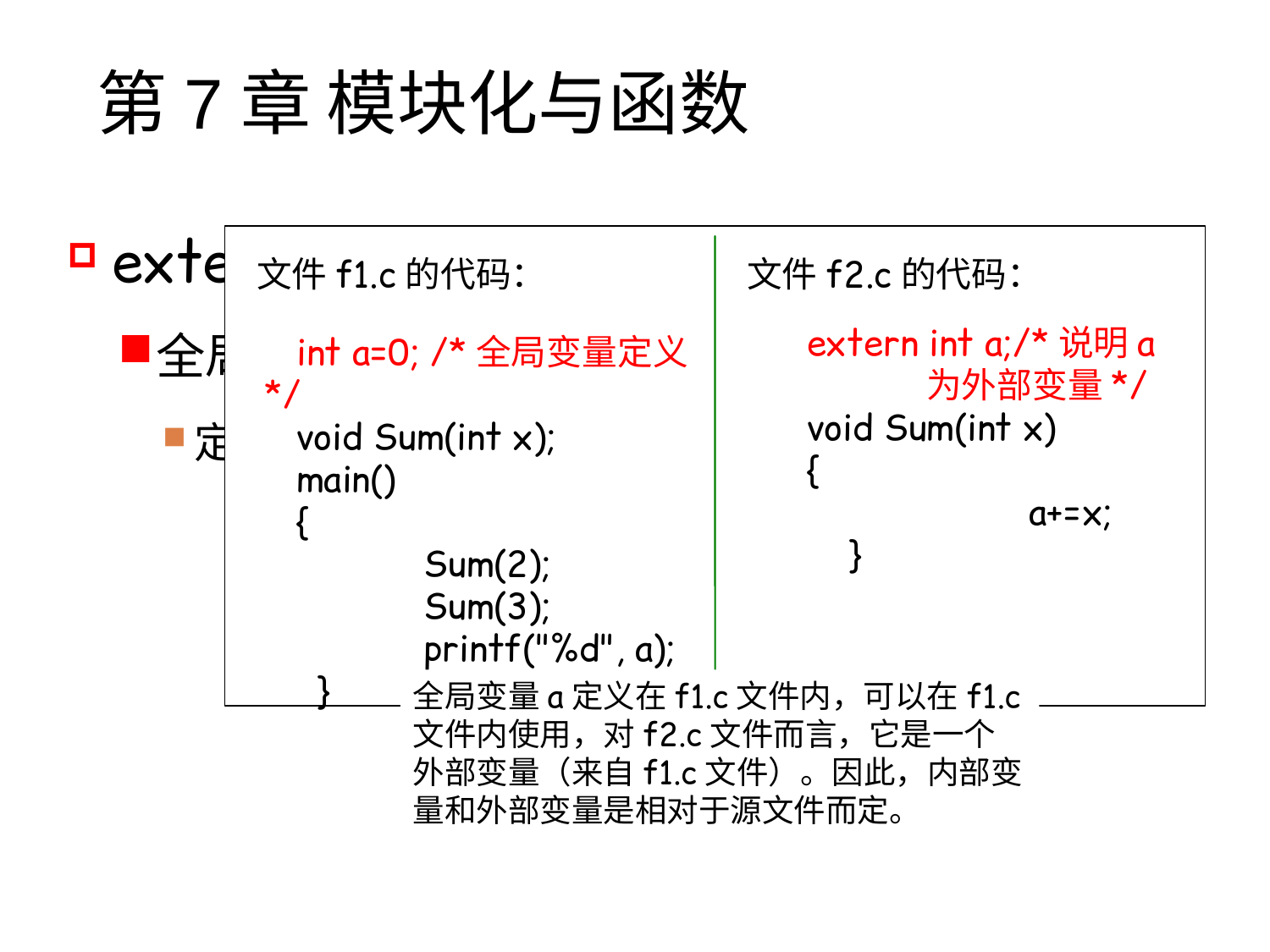

# 第7章 模块化与函数
extern 外部变量
全局变量遵循“先定义后使用”原则
定义与说明
全局变量只在一个源程序文件中定义，而在其它源程序文件中使用extern对其进行说明
如果一个源文件要引用另一个源文件中定义的全局变量，就应该在引用此全局变量的文件中用extern声明

文件f1.c的代码：
文件f2.c的代码：
extern int a;/*说明a为外部变量*/
void Sum(int x)
{
		a+=x;
    }
int a=0; /*全局变量定义*/
void Sum(int x);
main()
{
	   Sum(2);
	   Sum(3);
	   printf("%d", a);
  }

全局变量a定义在f1.c文件内，可以在f1.c文件内使用，对f2.c文件而言，它是一个外部变量（来自f1.c文件）。因此，内部变量和外部变量是相对于源文件而定。